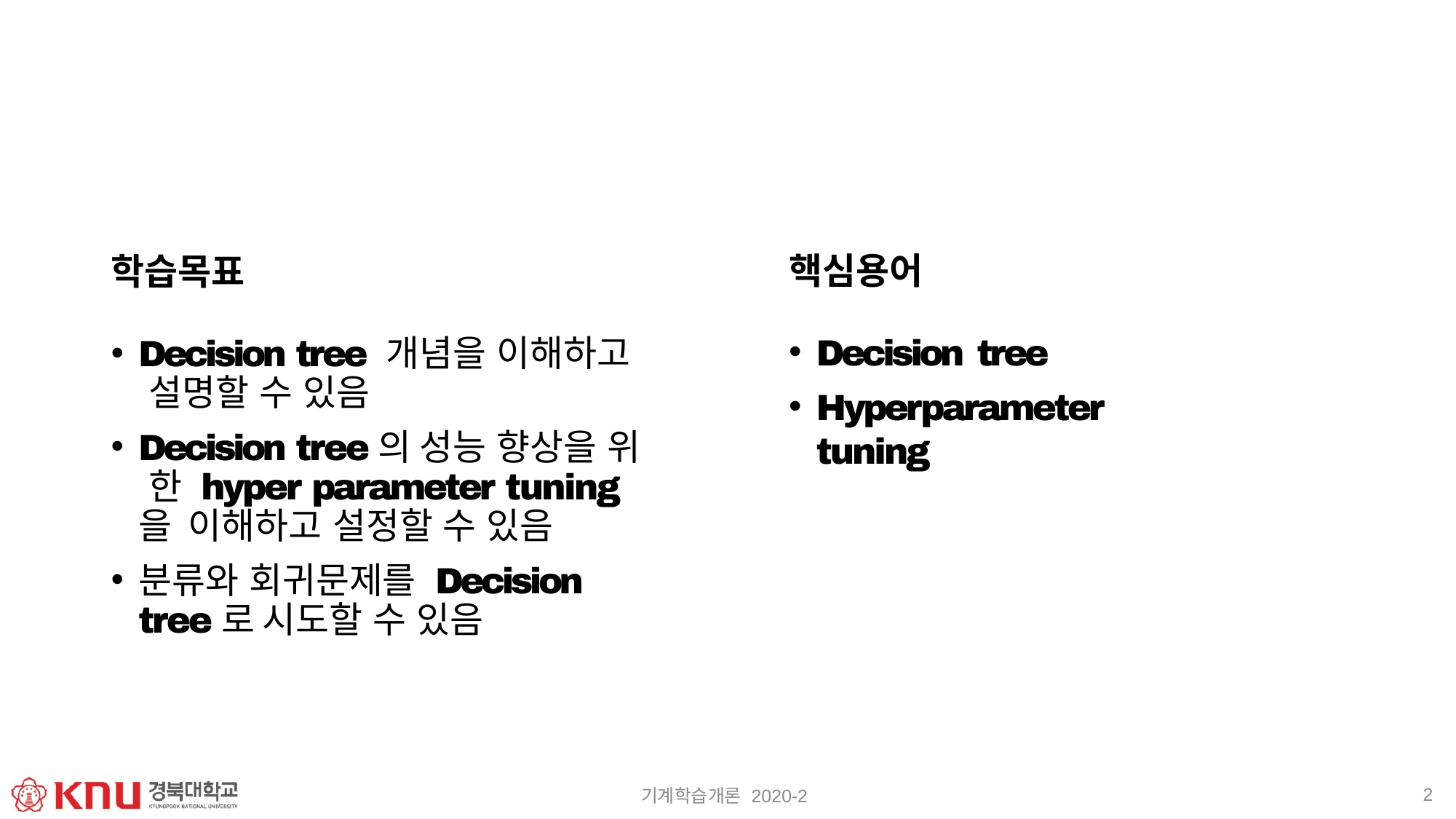

# 학습목표
핵심용어
Decision tree
Hyperparameter tuning
Decision tree 개념을 이해하고  설명할 수 있음
Decision tree의 성능 향상을 위  한 hyper parameter tuning을  이해하고 설정할 수 있음
분류와 회귀문제를 Decision  tree로 시도할 수 있음
2
기계학습개론 2020-2